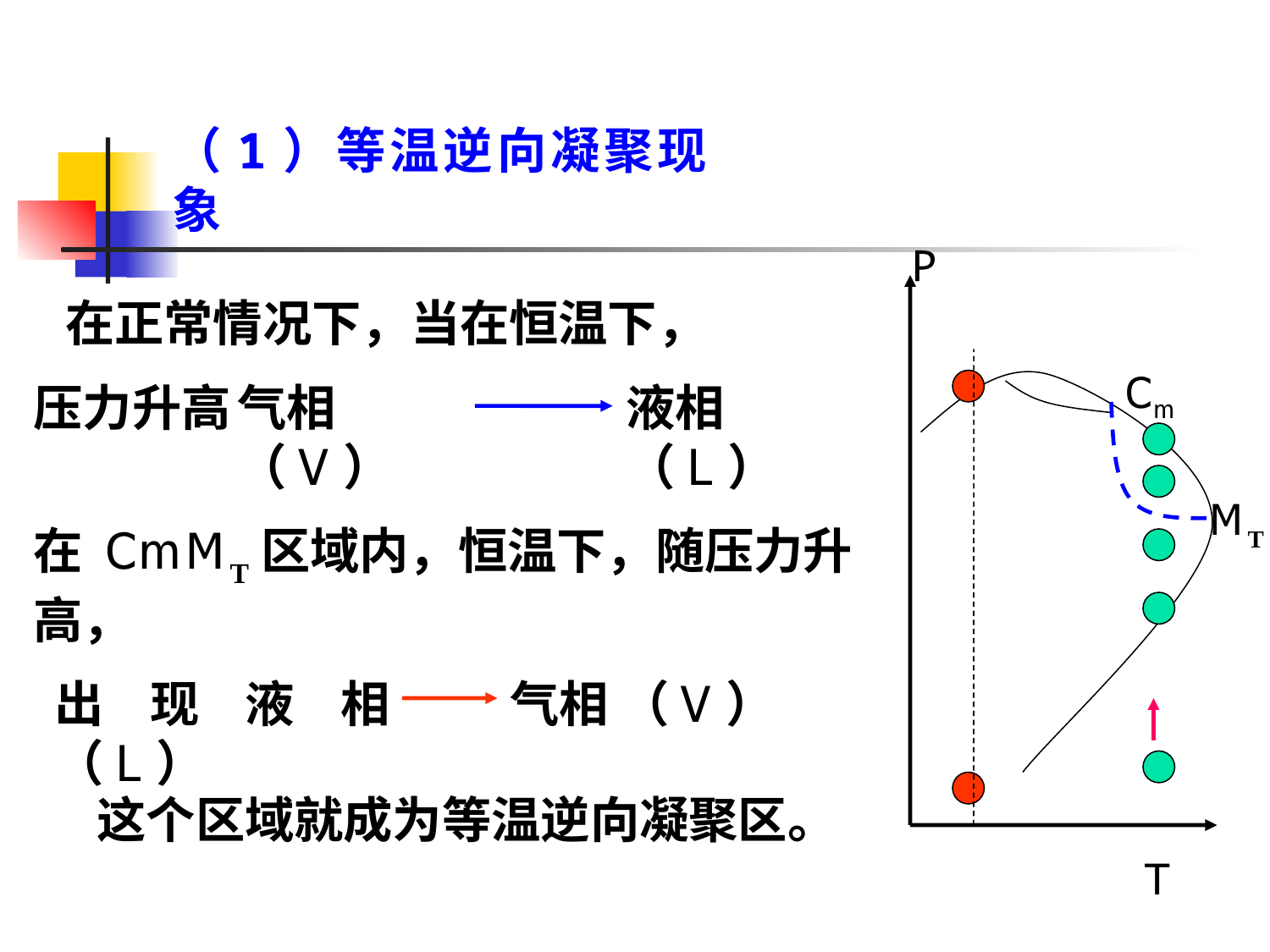

# （1）等温逆向凝聚现象
P

在正常情况下，当在恒温下，

Cm
压力升高
气相 （V）
液相（L）

MT
在 CmMT区域内，恒温下，随压力升高，

出现液相（L）
气相 （V）

这个区域就成为等温逆向凝聚区。

T
16